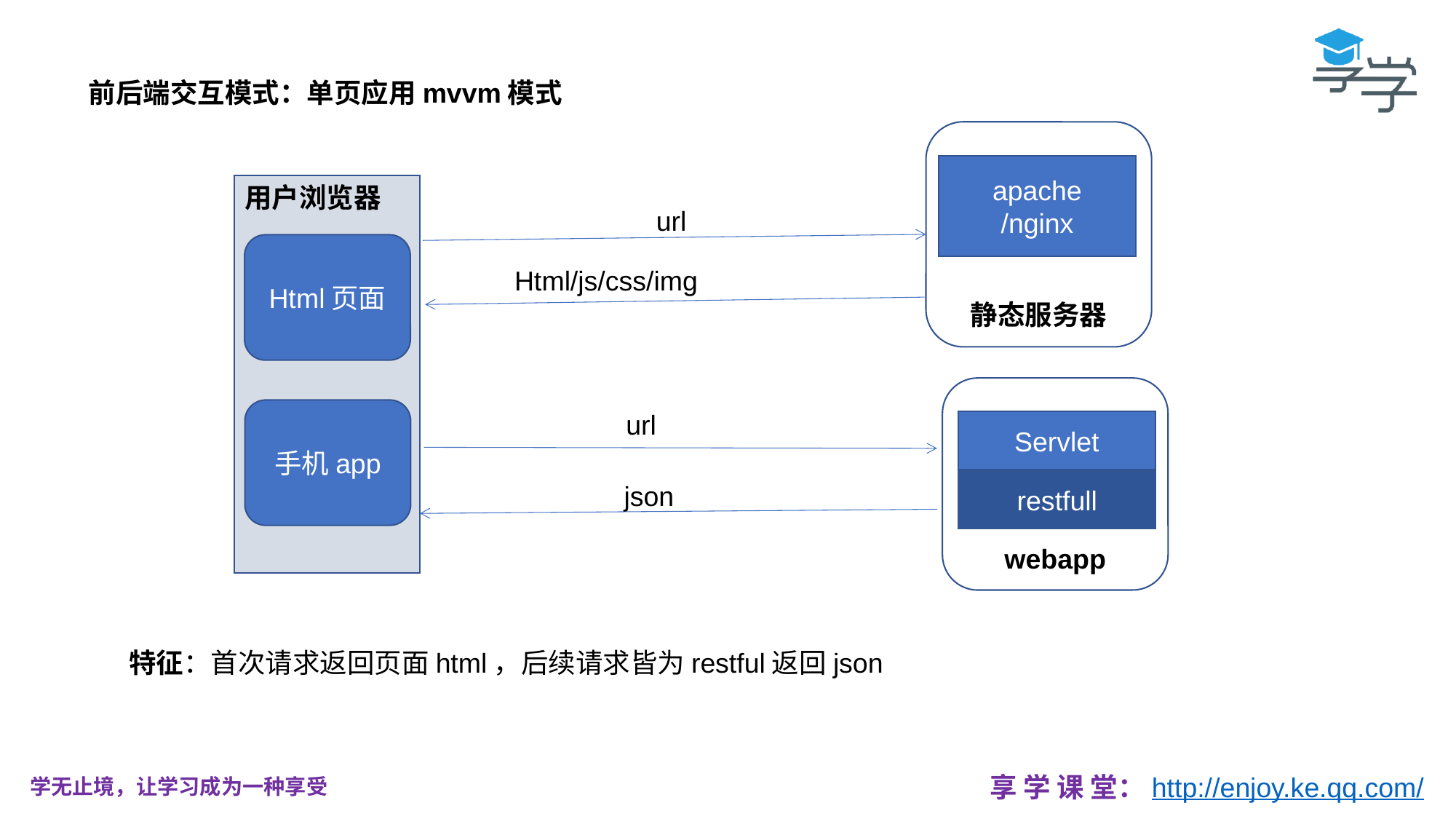

前后端交互模式：单页应用mvvm模式
静态服务器
apache
/nginx
用户浏览器
url
Html页面
Html/js/css/img
webapp
手机app
url
Servlet
restfull
json
特征：首次请求返回页面html，后续请求皆为restful返回json